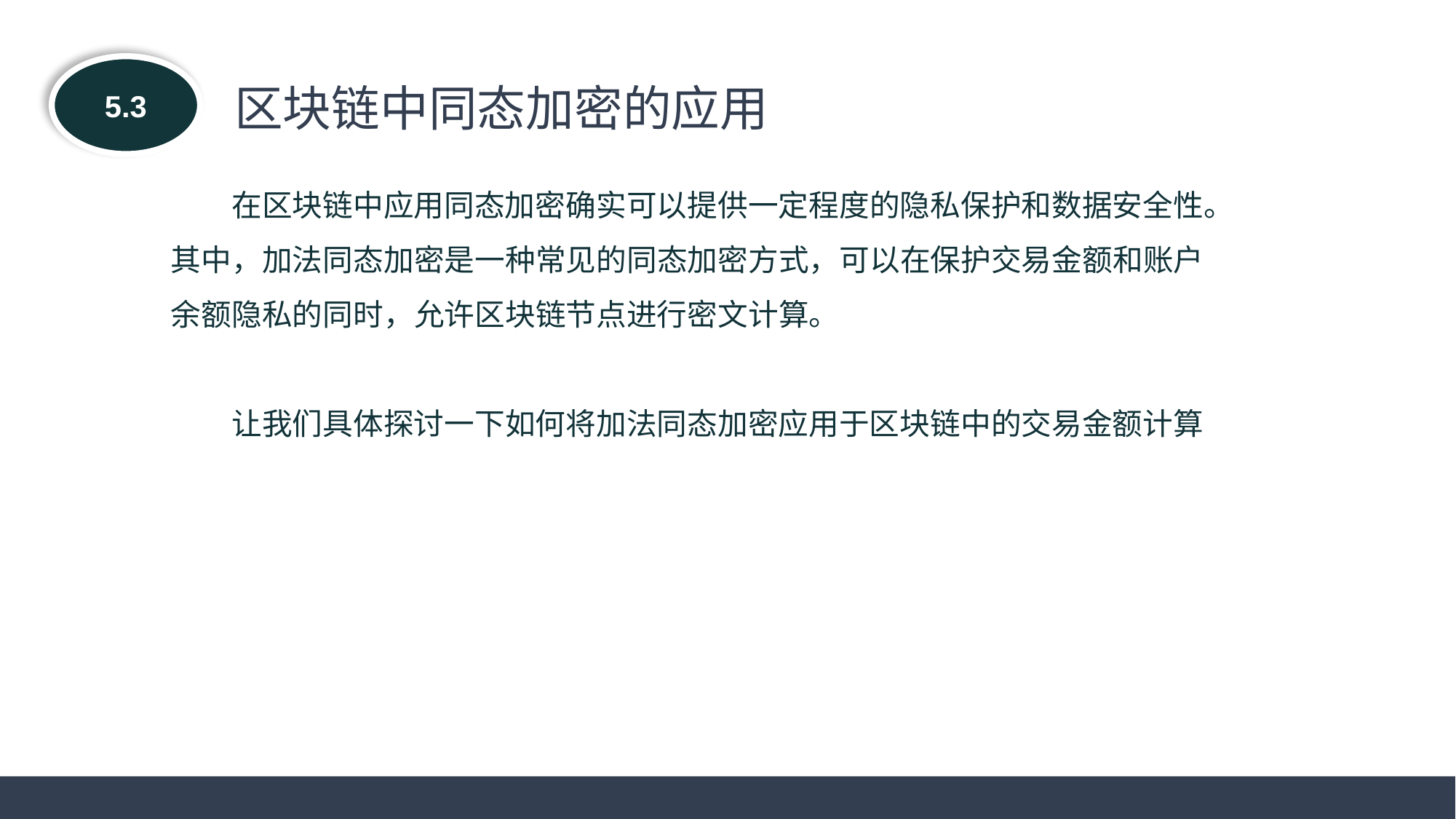

5.3
区块链中同态加密的应用

在区块链中应用同态加密确实可以提供一定程度的隐私保护和数据安全性。其中，加法同态加密是一种常见的同态加密方式，可以在保护交易金额和账户余额隐私的同时，允许区块链节点进行密文计算。

让我们具体探讨一下如何将加法同态加密应用于区块链中的交易金额计算